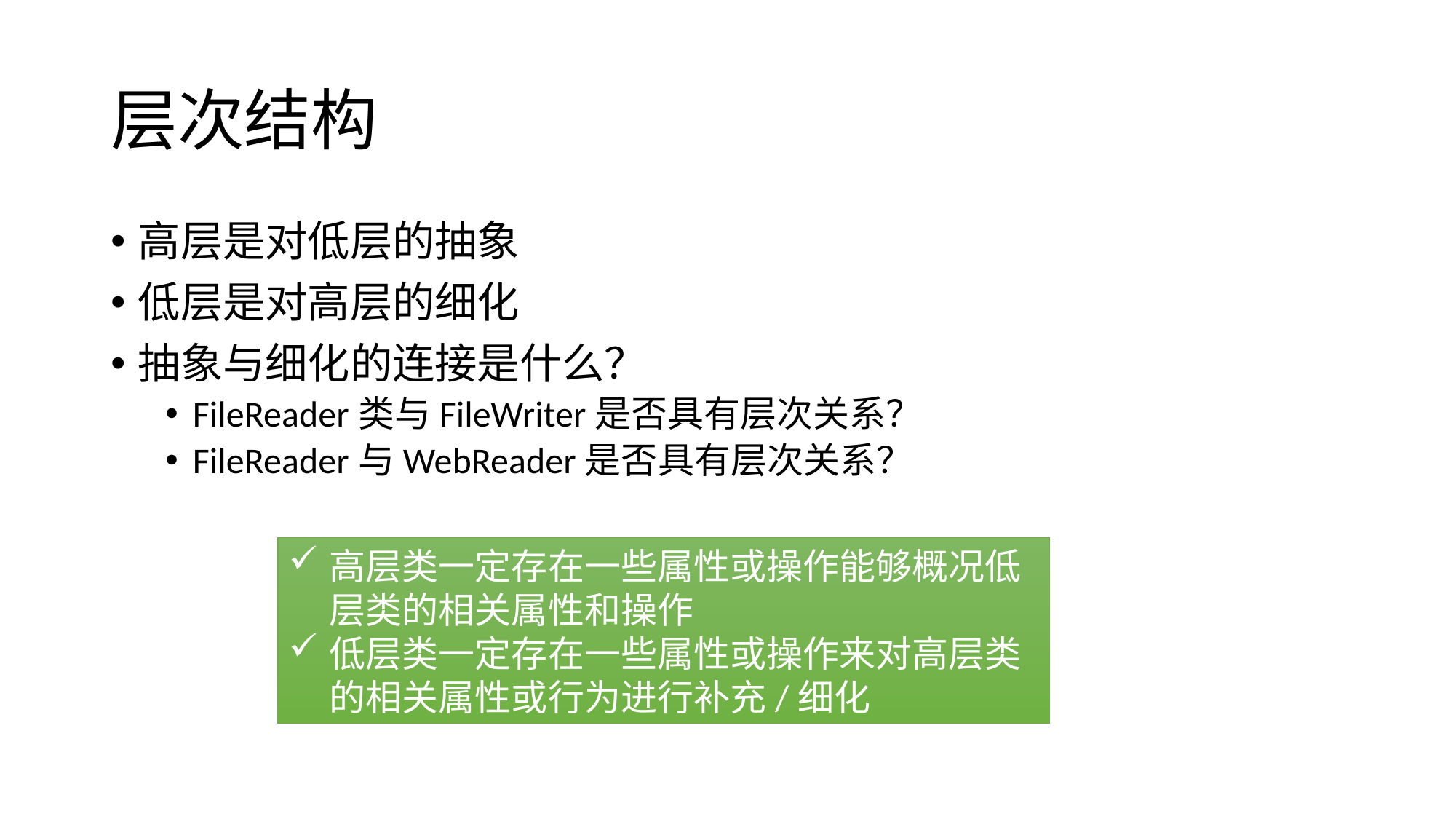

# 层次结构
高层是对低层的抽象
低层是对高层的细化
抽象与细化的连接是什么？
FileReader类与FileWriter是否具有层次关系？
FileReader与WebReader是否具有层次关系？
高层类一定存在一些属性或操作能够概况低层类的相关属性和操作
低层类一定存在一些属性或操作来对高层类的相关属性或行为进行补充/细化
6